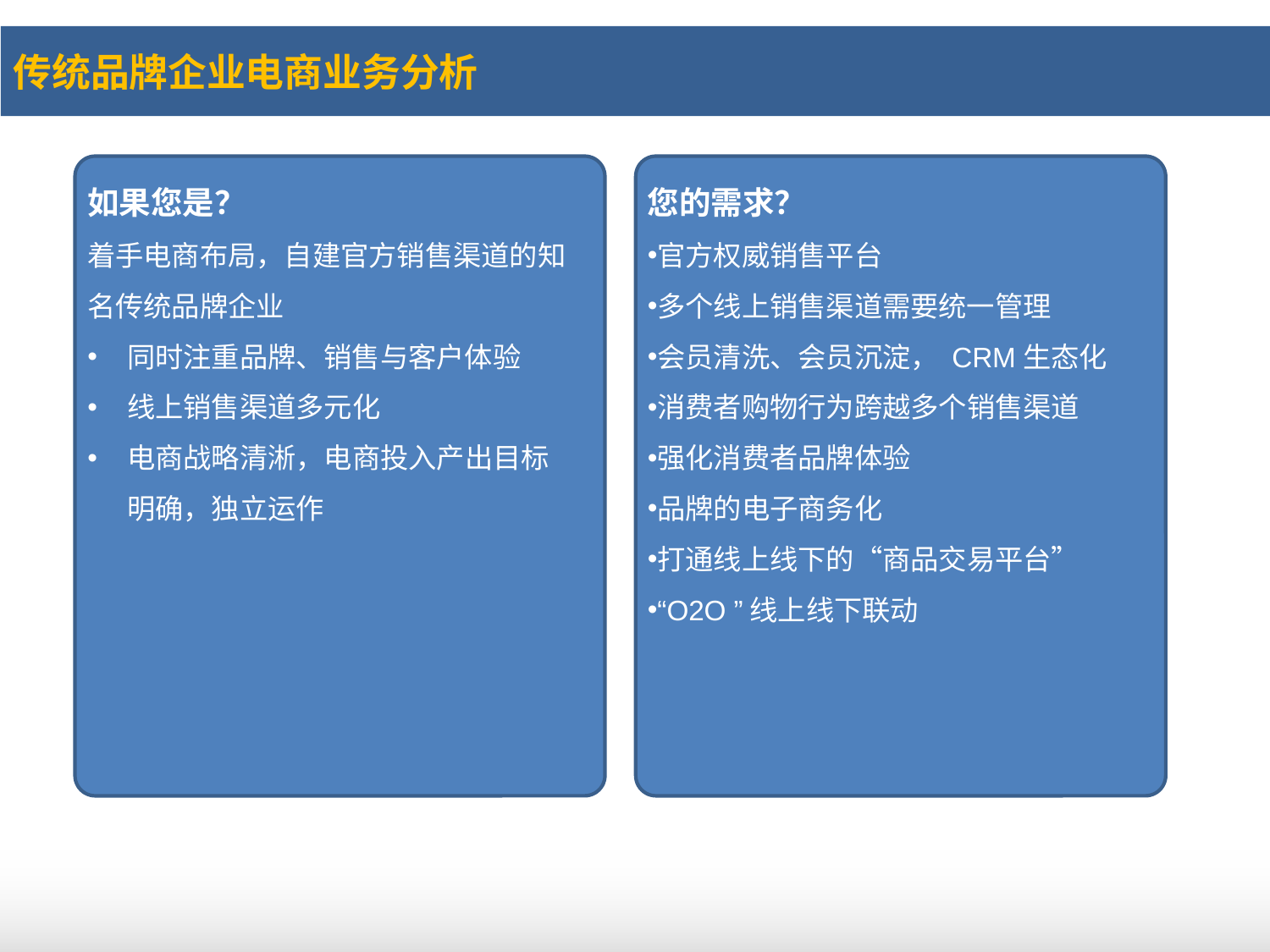

传统品牌企业电商业务分析
如果您是？
着手电商布局，自建官方销售渠道的知名传统品牌企业
同时注重品牌、销售与客户体验
线上销售渠道多元化
电商战略清淅，电商投入产出目标明确，独立运作
您的需求？
官方权威销售平台
多个线上销售渠道需要统一管理
会员清洗、会员沉淀， CRM生态化
消费者购物行为跨越多个销售渠道
强化消费者品牌体验
品牌的电子商务化
打通线上线下的“商品交易平台”
“O2O ”线上线下联动